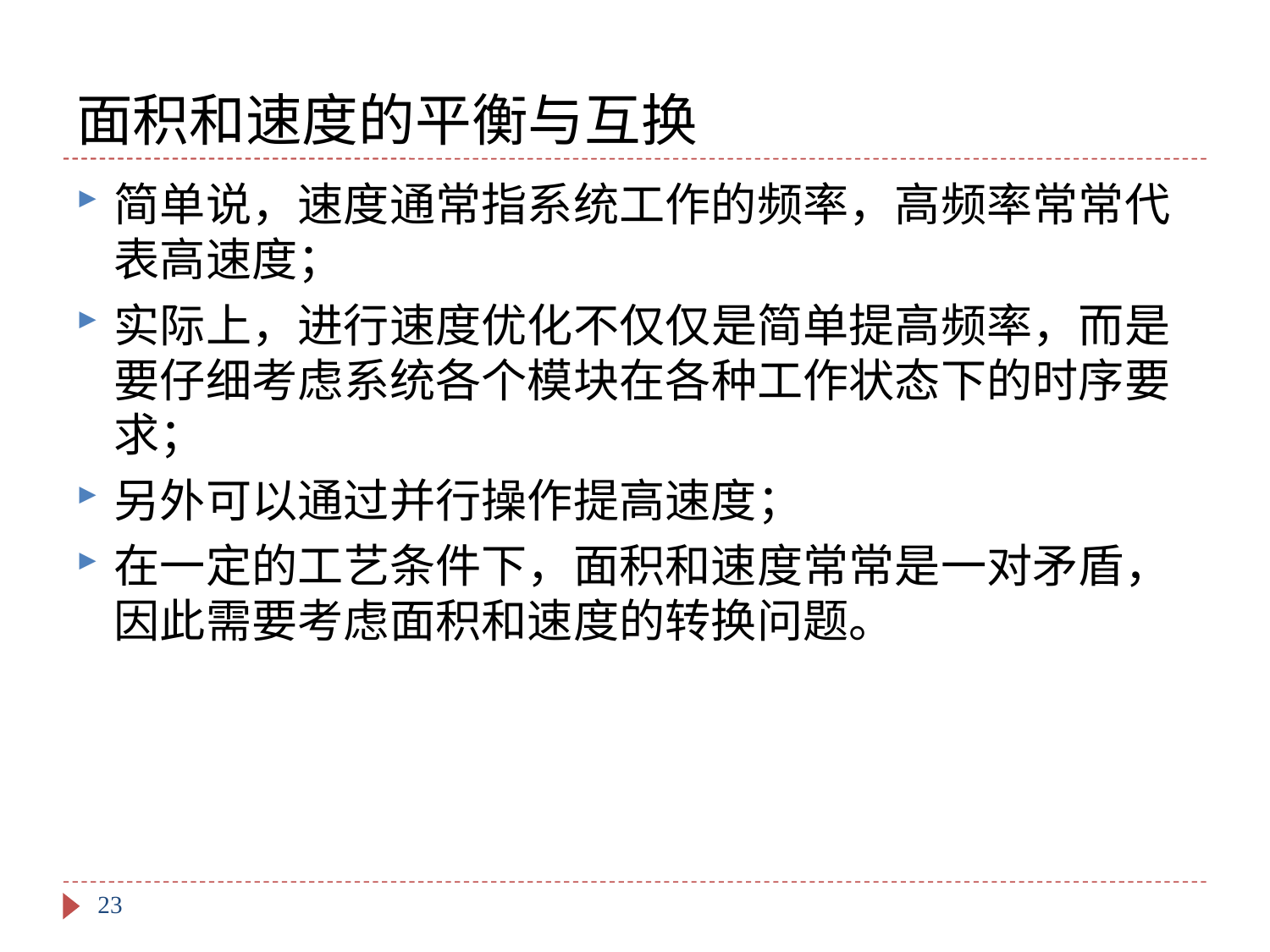

# 面积和速度的平衡与互换
简单说，速度通常指系统工作的频率，高频率常常代表高速度；
实际上，进行速度优化不仅仅是简单提高频率，而是要仔细考虑系统各个模块在各种工作状态下的时序要求；
另外可以通过并行操作提高速度；
在一定的工艺条件下，面积和速度常常是一对矛盾，因此需要考虑面积和速度的转换问题。
23